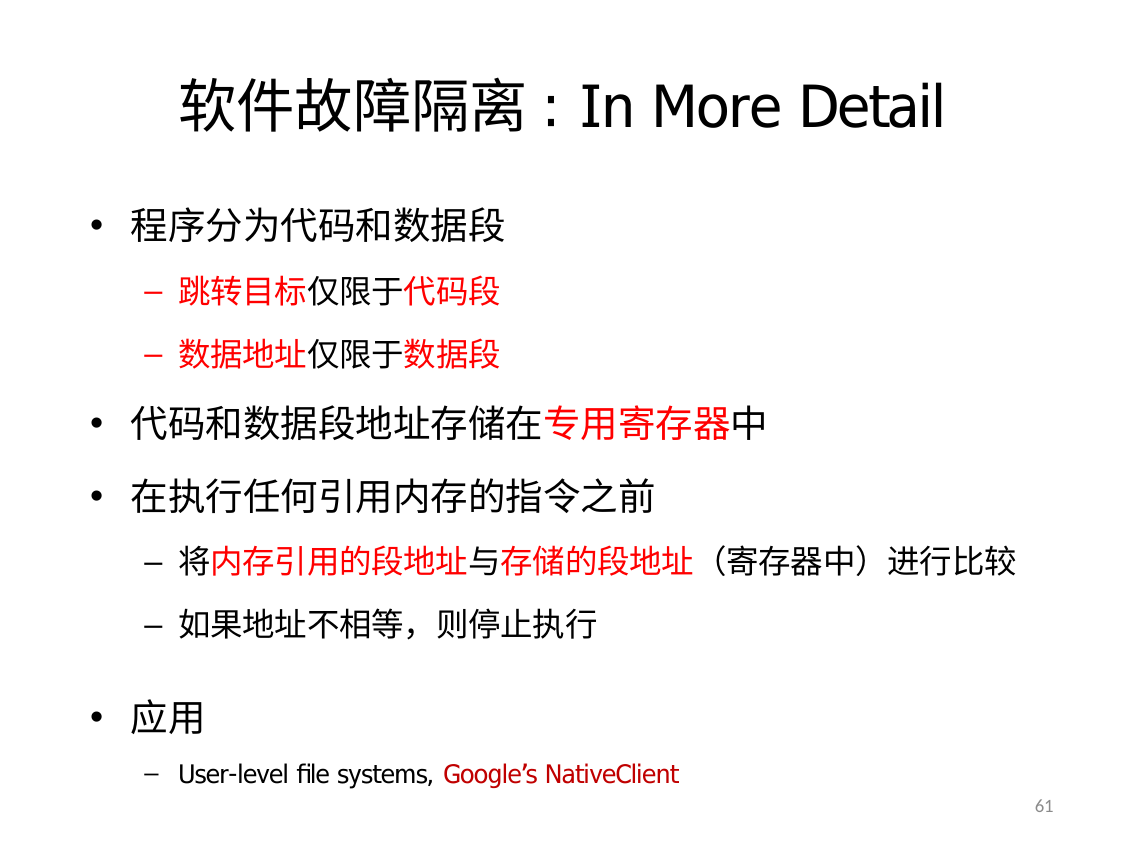

# 软件故障隔离: In More Detail
程序分为代码和数据段
跳转目标仅限于代码段
数据地址仅限于数据段
代码和数据段地址存储在专用寄存器中
在执行任何引用内存的指令之前
将内存引用的段地址与存储的段地址（寄存器中）进行比较
如果地址不相等，则停止执行
应用
User-level file systems, Google’s NativeClient
61